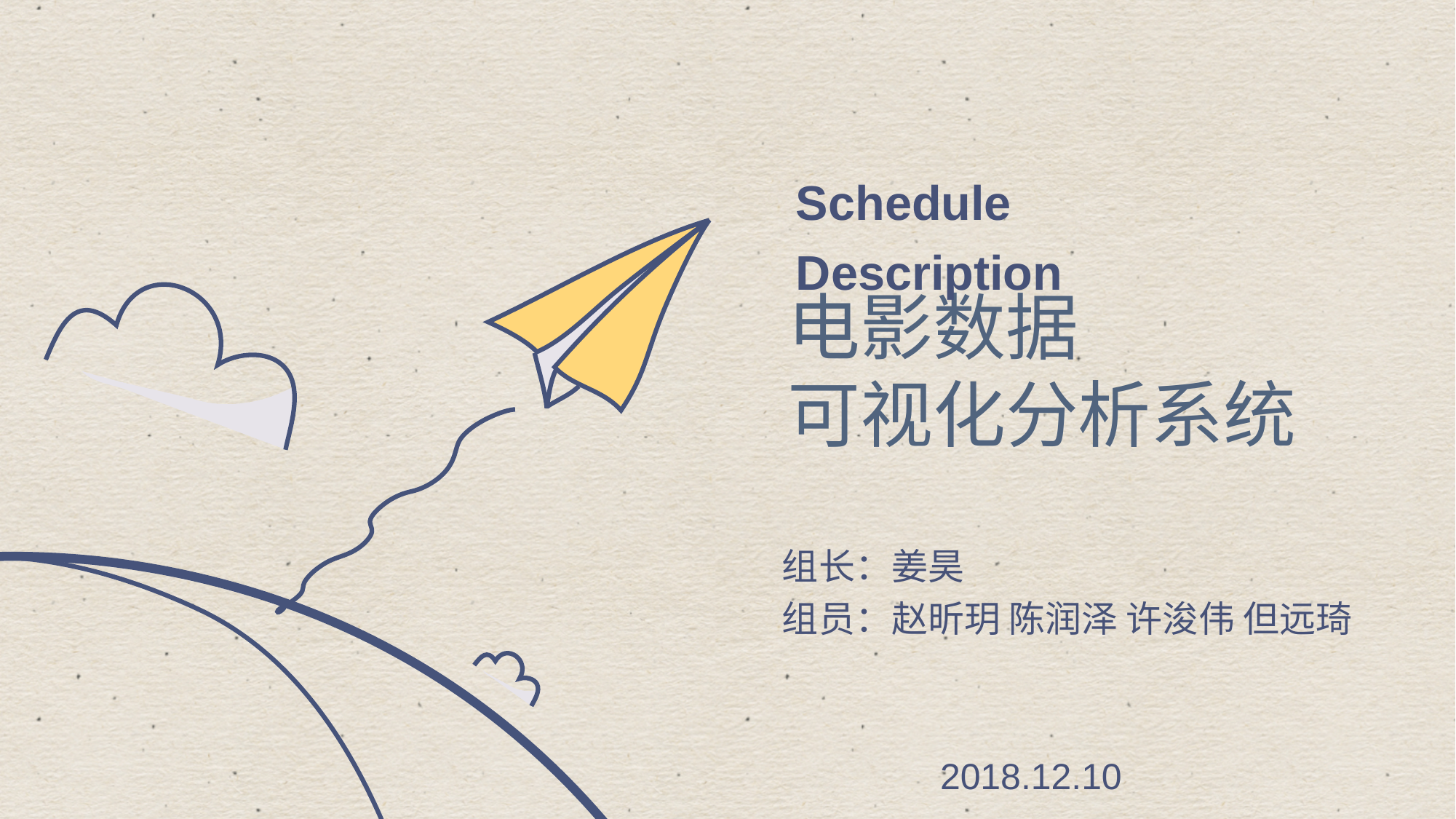

Schedule Description

电影数据
可视化分析系统

组长：姜昊
组员：赵昕玥 陈润泽 许浚伟 但远琦

	         				   2018.12.10